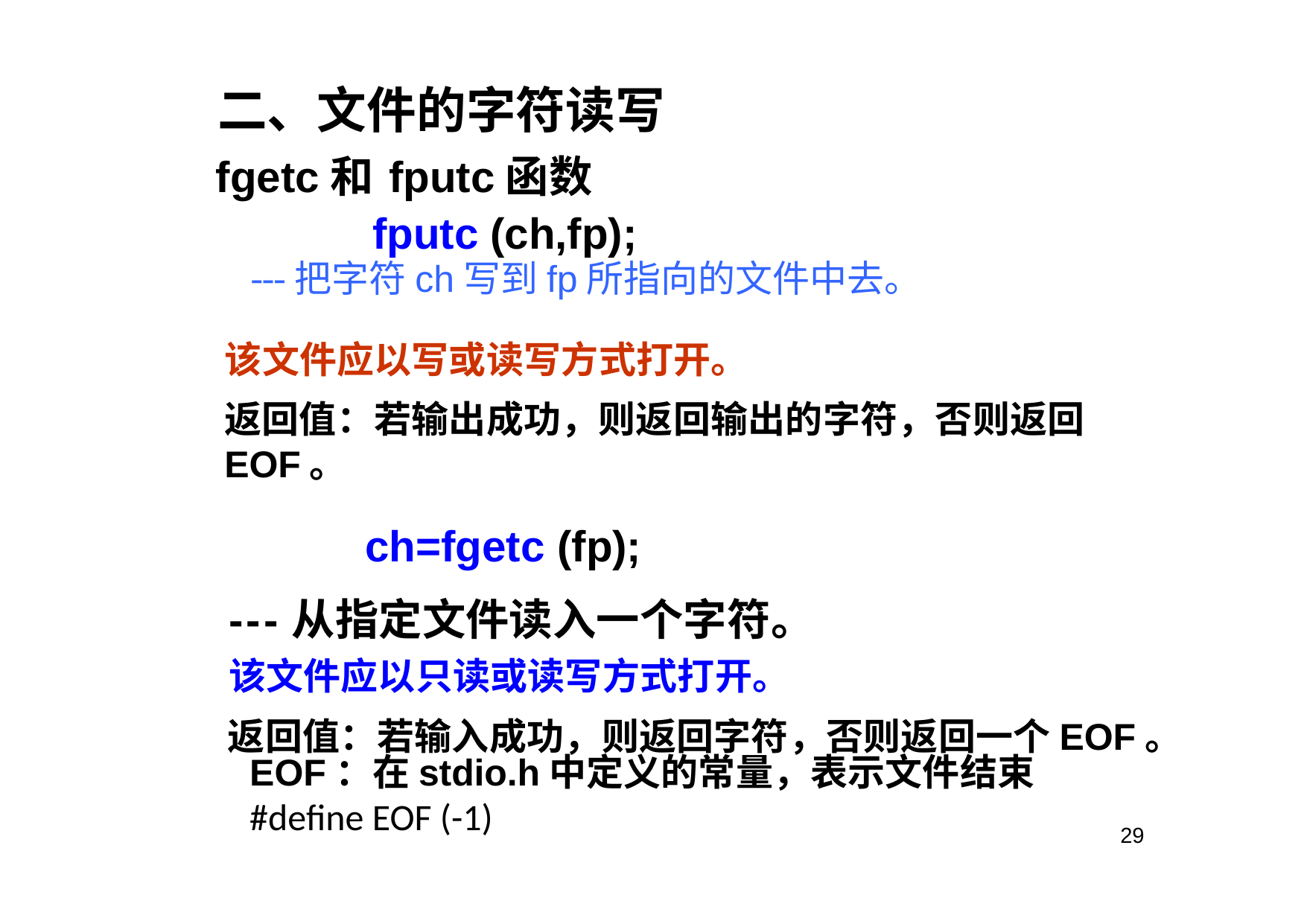

# 二、文件的字符读写
fgetc和	fputc函数
fputc (ch,fp);
---把字符ch写到fp所指向的文件中去。
该文件应以写或读写方式打开。
返回值：若输出成功，则返回输出的字符，否则返回EOF。
ch=fgetc (fp);
---从指定文件读入一个字符。
该文件应以只读或读写方式打开。
返回值：若输入成功，则返回字符，否则返回一个EOF。
EOF：在stdio.h中定义的常量，表示文件结束
#define EOF (-1)
29